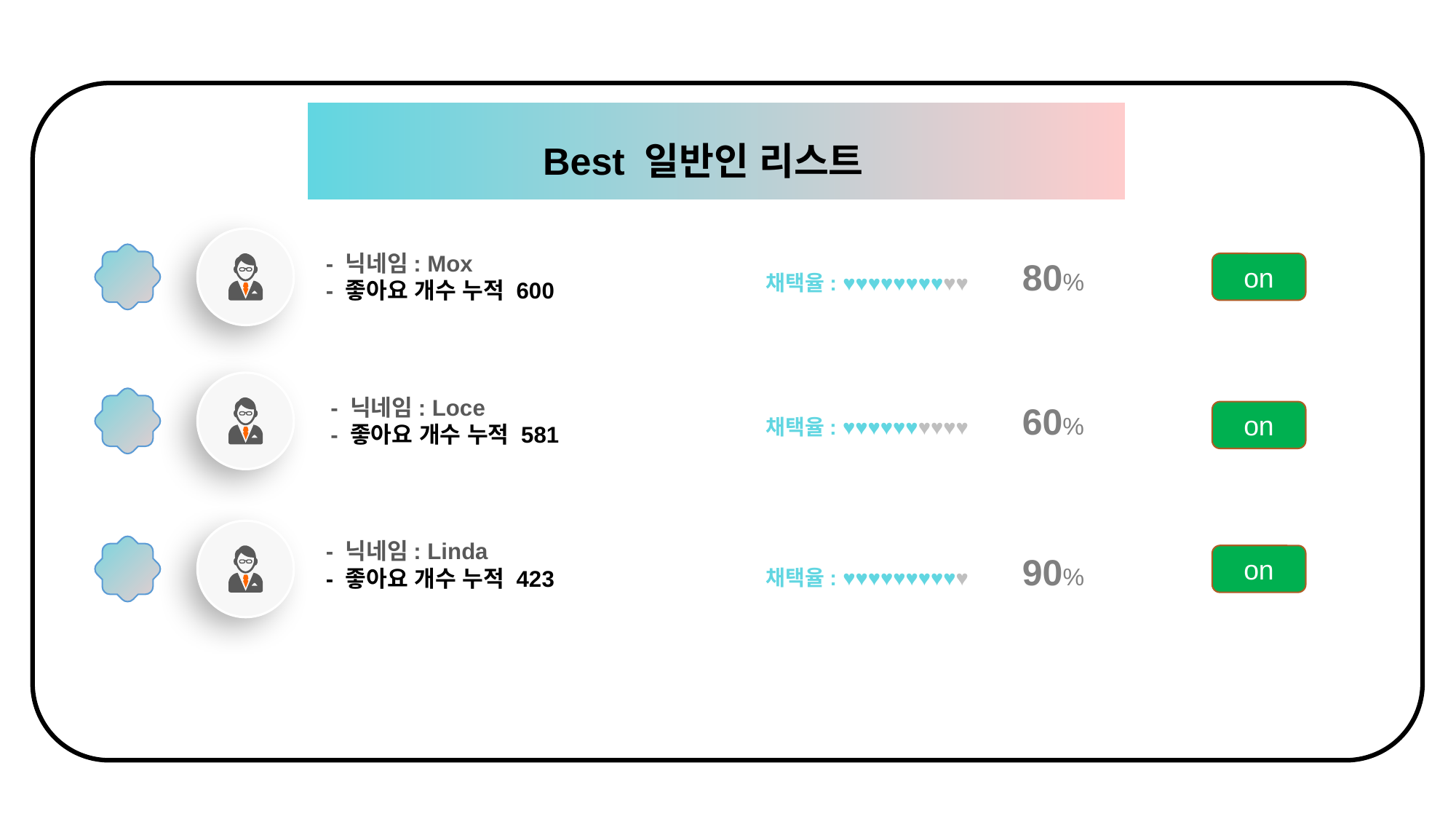

Best 일반인 리스트

- 닉네임: Mox
- 좋아요 개수 누적 600

채택율: ♥♥♥♥♥♥♥♥♥♥         80%
on

- 닉네임: Loce
- 좋아요 개수 누적 581

채택율: ♥♥♥♥♥♥♥♥♥♥         60%
on

- 닉네임: Linda
- 좋아요 개수 누적 423

채택율: ♥♥♥♥♥♥♥♥♥♥         90%
on